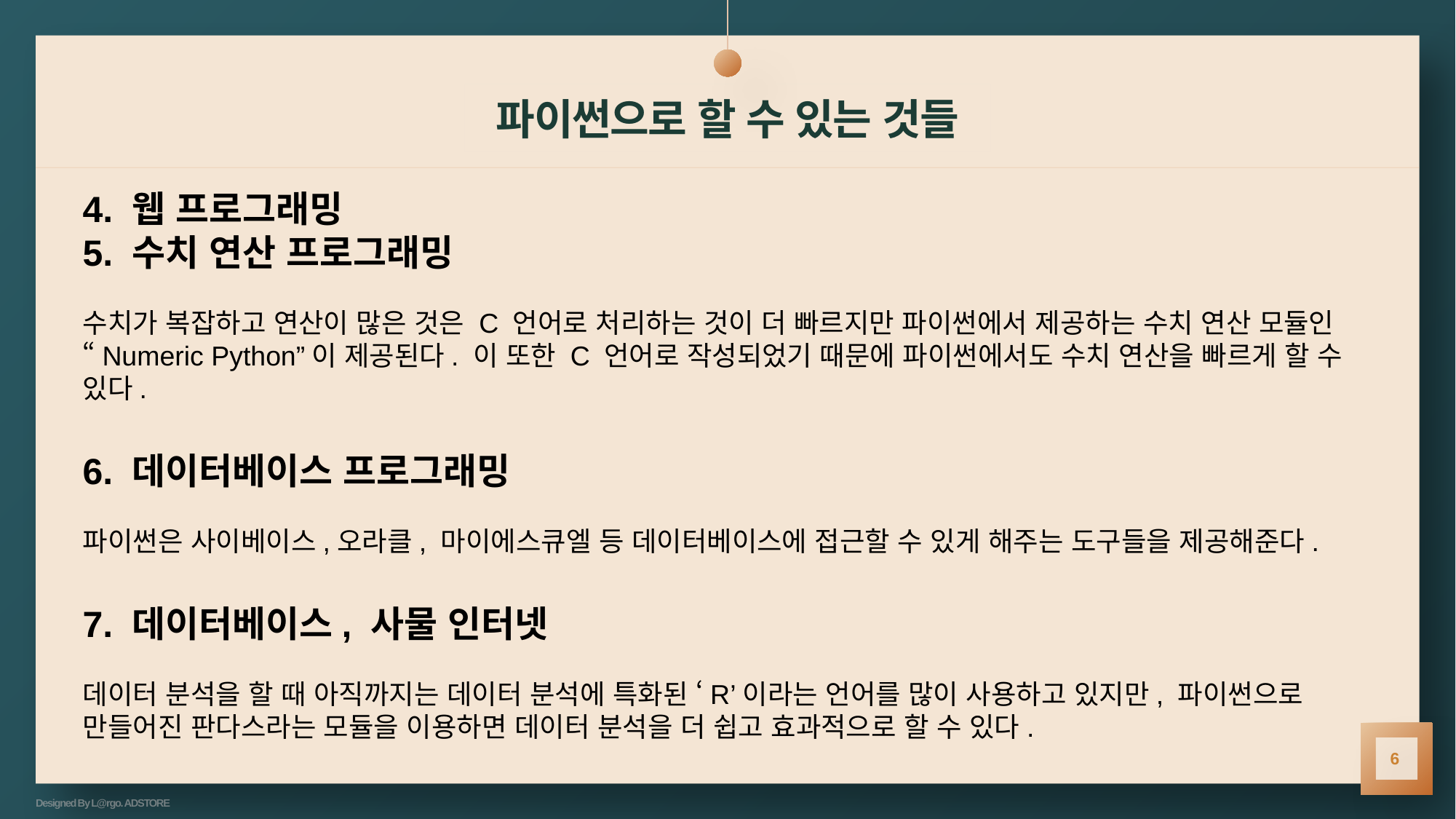

# 파이썬으로 할 수 있는 것들

4. 웹 프로그래밍
5. 수치 연산 프로그래밍

수치가 복잡하고 연산이 많은 것은 C 언어로 처리하는 것이 더 빠르지만 파이썬에서 제공하는 수치 연산 모듈인“Numeric Python”이 제공된다. 이 또한 C 언어로 작성되었기 때문에 파이썬에서도 수치 연산을 빠르게 할 수 있다.

6. 데이터베이스 프로그래밍

파이썬은 사이베이스,오라클, 마이에스큐엘 등 데이터베이스에 접근할 수 있게 해주는 도구들을 제공해준다.

7. 데이터베이스, 사물 인터넷

데이터 분석을 할 때 아직까지는 데이터 분석에 특화된 ‘R’이라는 언어를 많이 사용하고 있지만, 파이썬으로 만들어진 판다스라는 모듈을 이용하면 데이터 분석을 더 쉽고 효과적으로 할 수 있다.
6
Designed By L@rgo. ADSTORE